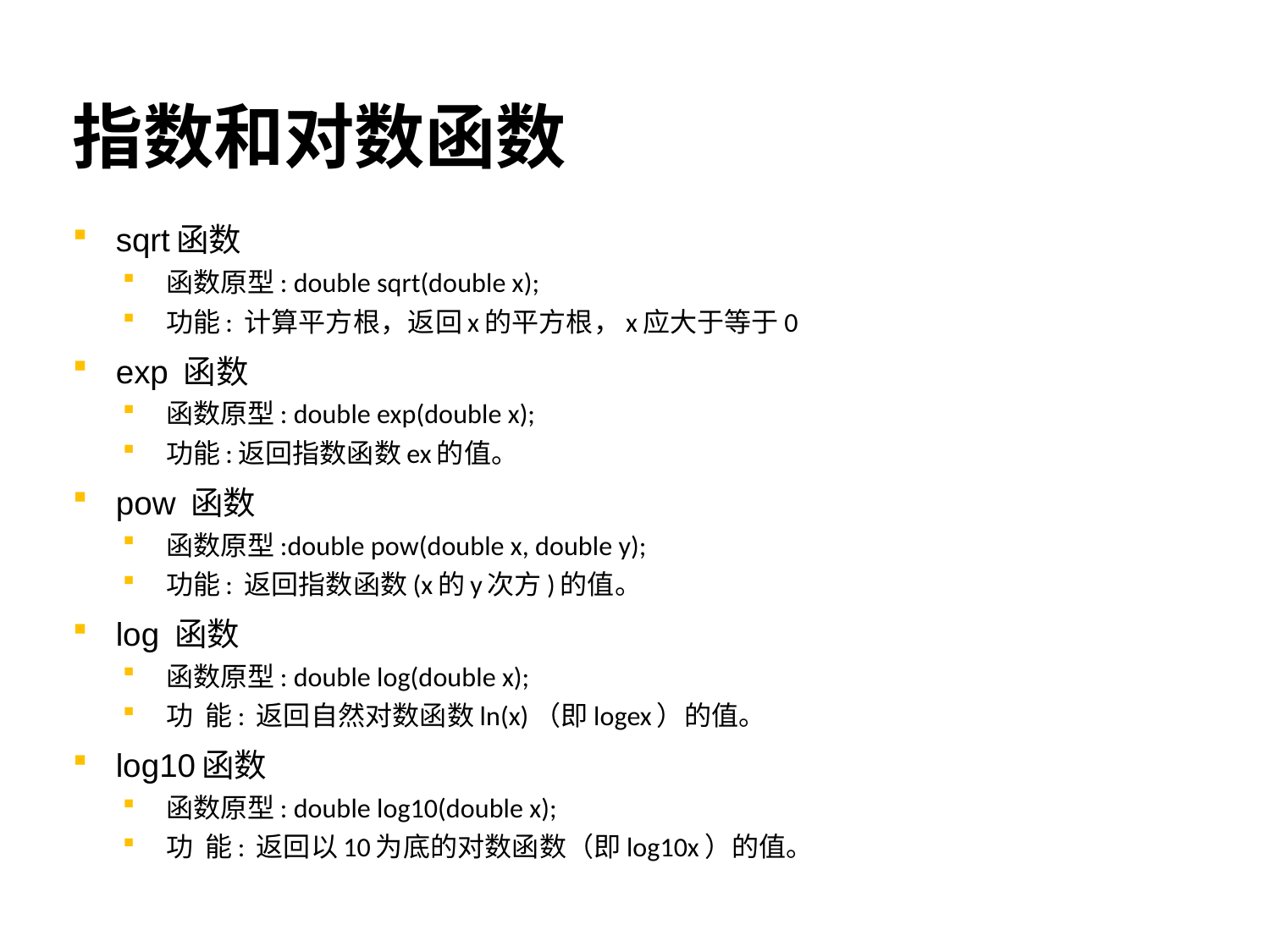

# 指数和对数函数
sqrt函数
函数原型: double sqrt(double x);
功能: 计算平方根，返回x的平方根，x应大于等于0
exp 函数
函数原型: double exp(double x);
功能:返回指数函数ex的值。
pow 函数
函数原型:double pow(double x, double y);
功能: 返回指数函数(x的y次方)的值。
log 函数
函数原型: double log(double x);
功  能: 返回自然对数函数ln(x)（即logex）的值。
log10函数
函数原型: double log10(double x);
功  能: 返回以10为底的对数函数（即log10x）的值。